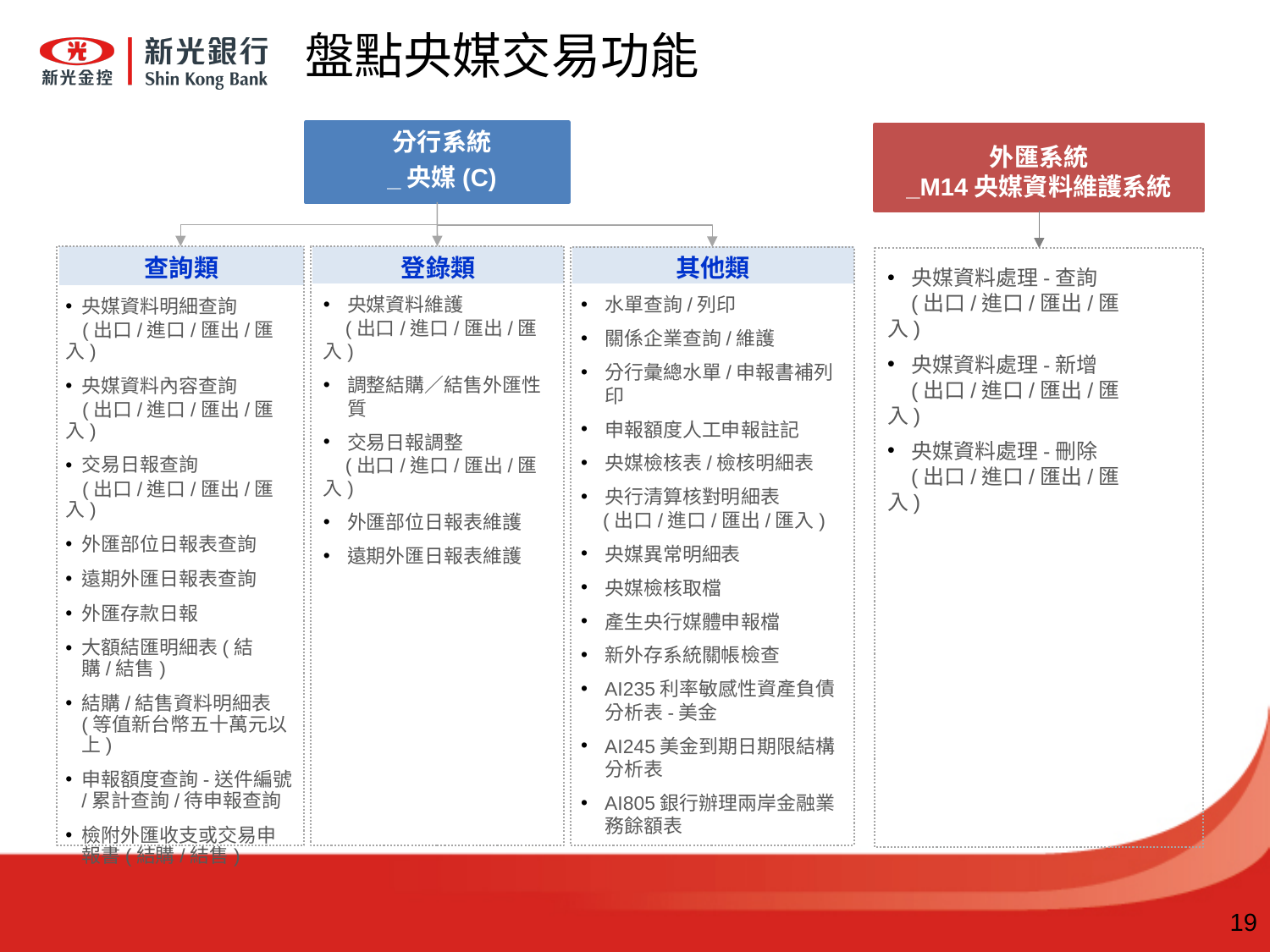

# 盤點央媒交易功能
分行系統
_央媒(C)

登錄類
其他類

查詢類

央媒資料維護
    (出口/進口/匯出/匯入)

調整結購／結售外匯性質

交易日報調整
    (出口/進口/匯出/匯入)

外匯部位日報表維護

遠期外匯日報表維護
水單查詢/列印

關係企業查詢/維護

分行彙總水單/申報書補列印

申報額度人工申報註記

央媒檢核表/檢核明細表

央行清算核對明細表
    (出口/進口/匯出/匯入)

央媒異常明細表

央媒檢核取檔

產生央行媒體申報檔

新外存系統關帳檢查

AI235利率敏感性資產負債分析表-美金

AI245美金到期日期限結構分析表

AI805銀行辦理兩岸金融業務餘額表
央媒資料明細查詢
   (出口/進口/匯出/匯入)

央媒資料內容查詢
   (出口/進口/匯出/匯入)

交易日報查詢
   (出口/進口/匯出/匯入)

外匯部位日報表查詢

遠期外匯日報表查詢

外匯存款日報

大額結匯明細表(結購/結售)

結購/結售資料明細表(等值新台幣五十萬元以上)

申報額度查詢-送件編號/累計查詢/待申報查詢

檢附外匯收支或交易申報書(結購/結售)

外匯系統
_M14央媒資料維護系統

央媒資料處理-查詢
    (出口/進口/匯出/匯入)

央媒資料處理-新增
    (出口/進口/匯出/匯入)

央媒資料處理-刪除
    (出口/進口/匯出/匯入)